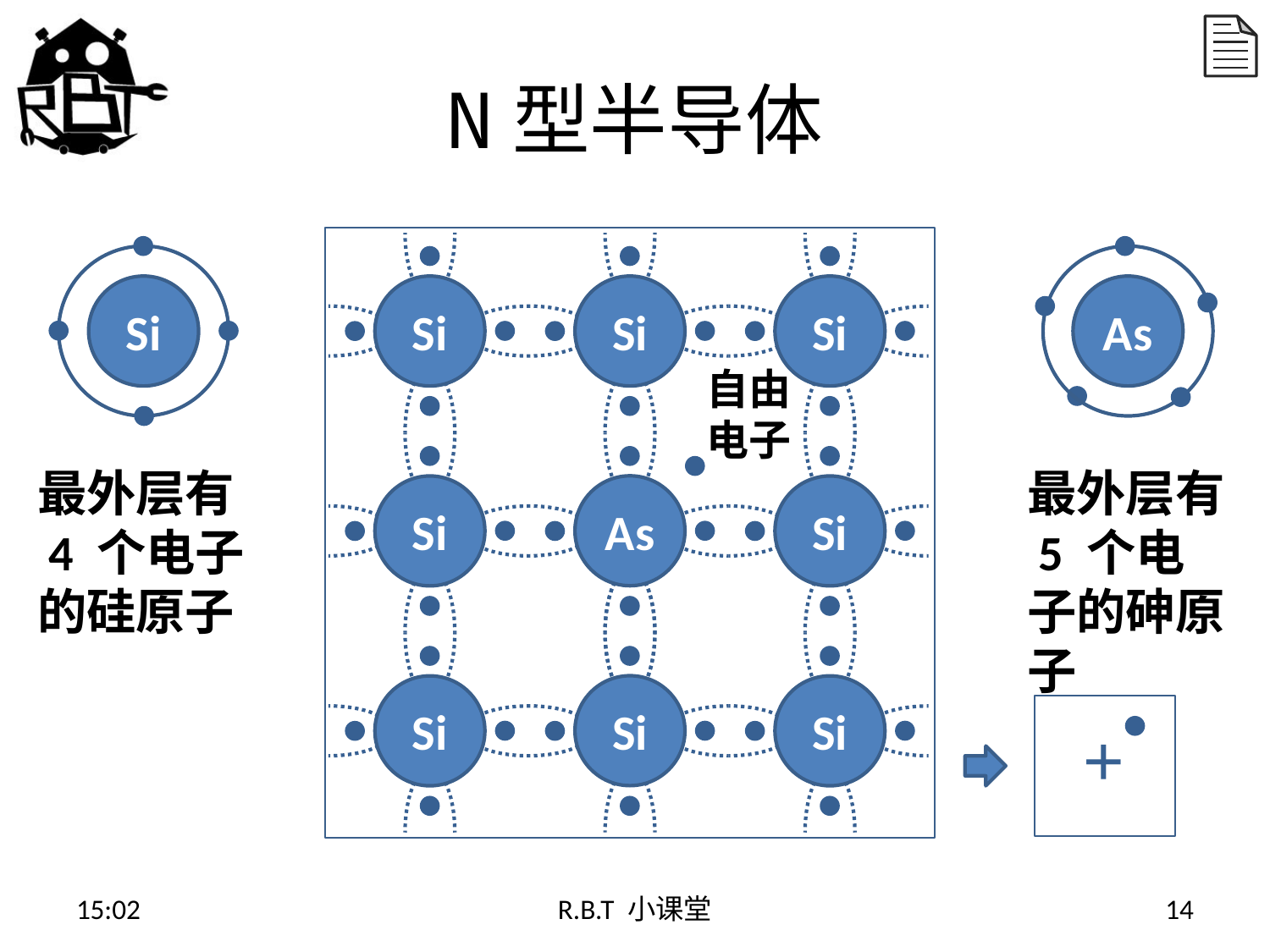

# N型半导体

Si
Si
Si
Si
As

自由
电子

最外层有
 4 个电子
的硅原子

最外层有
 5 个电子的砷原子

As
Si
Si

Si
Si
Si

+

15:02
R.B.T 小课堂
14